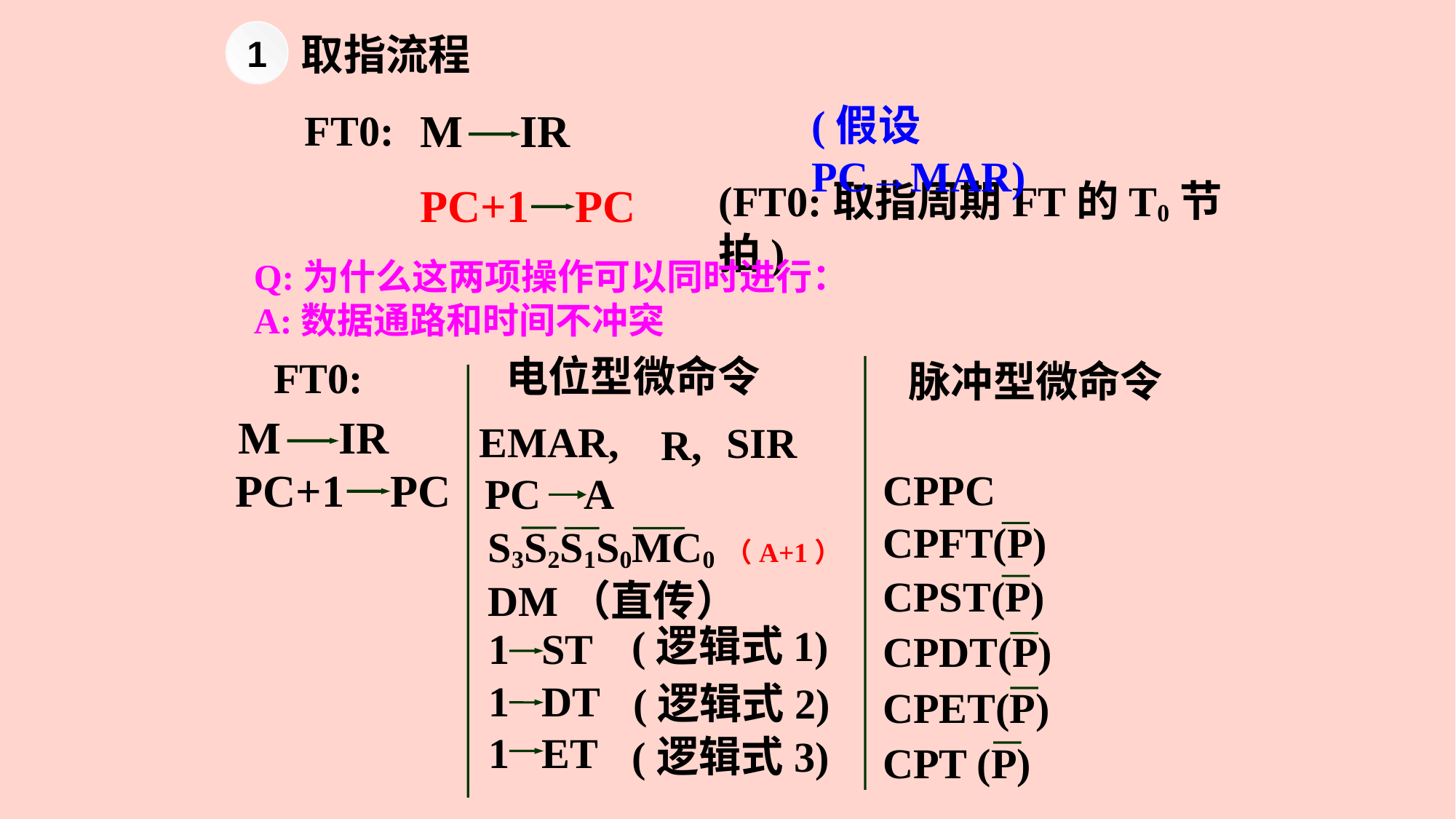

1
取指流程
(假设PC→MAR)
FT0:
M     IR

(FT0:取指周期FT的T0节拍)
PC+1    PC

Q:为什么这两项操作可以同时进行：
A:数据通路和时间不冲突
电位型微命令
FT0:
脉冲型微命令

EMAR,
SIR
R,
M     IR

CPPC
PC    A

PC+1    PC

CPFT(P)

S3S2S1S0MC0（A+1）

CPST(P)

DM（直传）
(逻辑式1)
1   ST

CPDT(P)

1   DT

(逻辑式2)
CPET(P)

1   ET

(逻辑式3)
CPT (P)